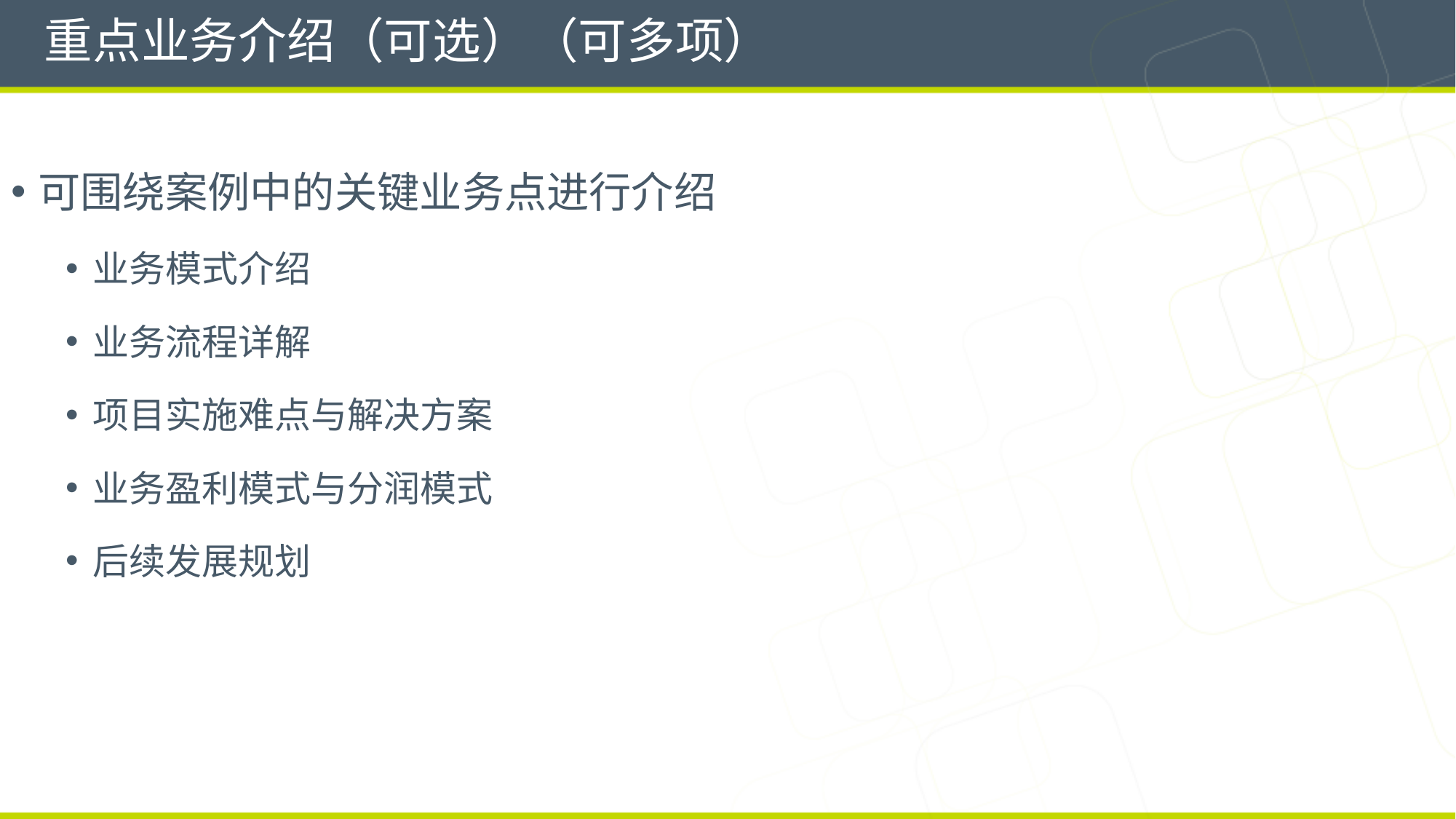

# 重点业务介绍（可选）（可多项）
可围绕案例中的关键业务点进行介绍
业务模式介绍
业务流程详解
项目实施难点与解决方案
业务盈利模式与分润模式
后续发展规划